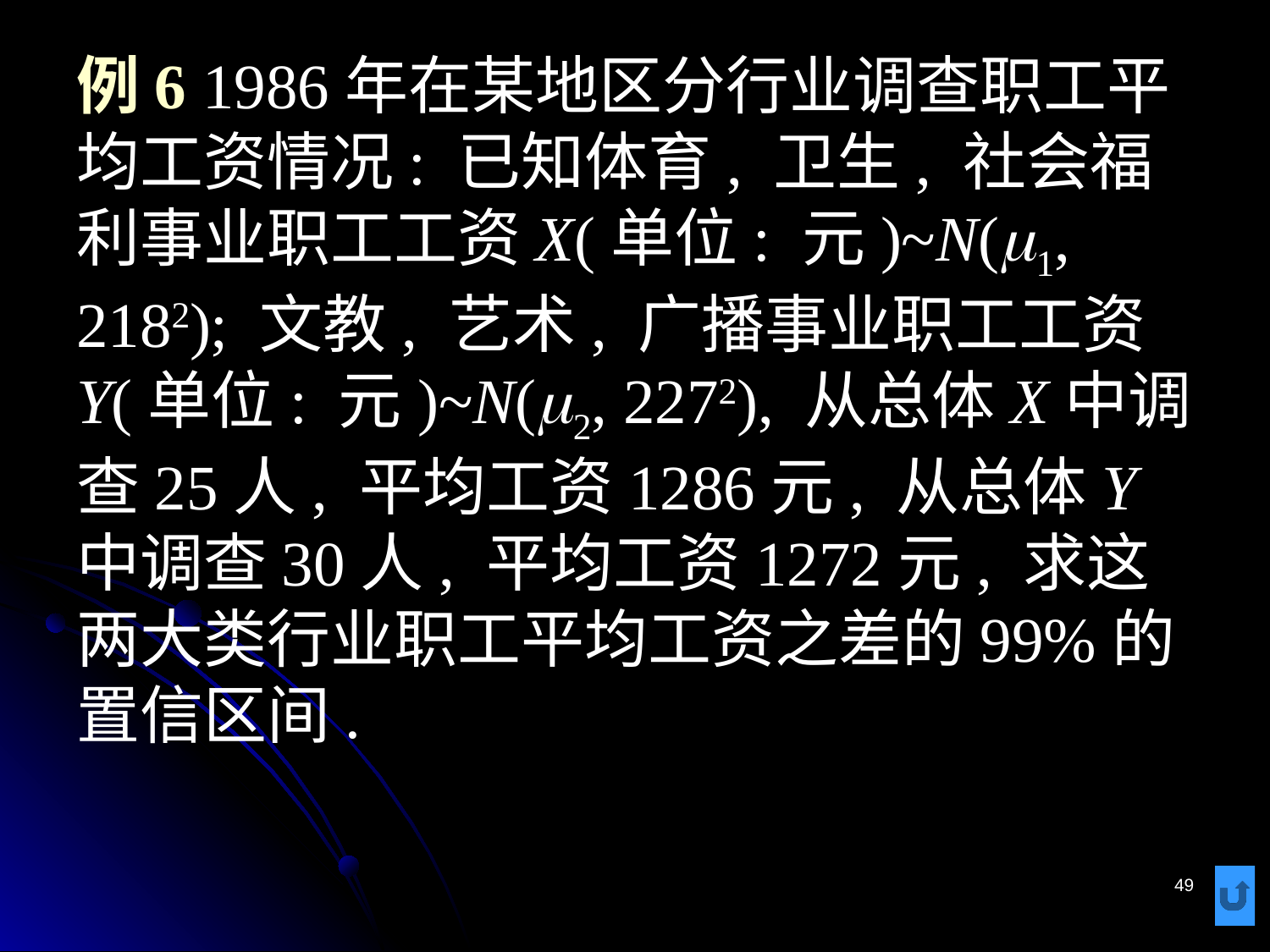

# 例6 1986年在某地区分行业调查职工平均工资情况: 已知体育, 卫生, 社会福利事业职工工资X(单位: 元)~N(μ1, 2182); 文教, 艺术, 广播事业职工工资Y(单位: 元)~N(μ2, 2272), 从总体X中调查25人, 平均工资1286元, 从总体Y中调查30人, 平均工资1272元, 求这两大类行业职工平均工资之差的99%的置信区间.
49